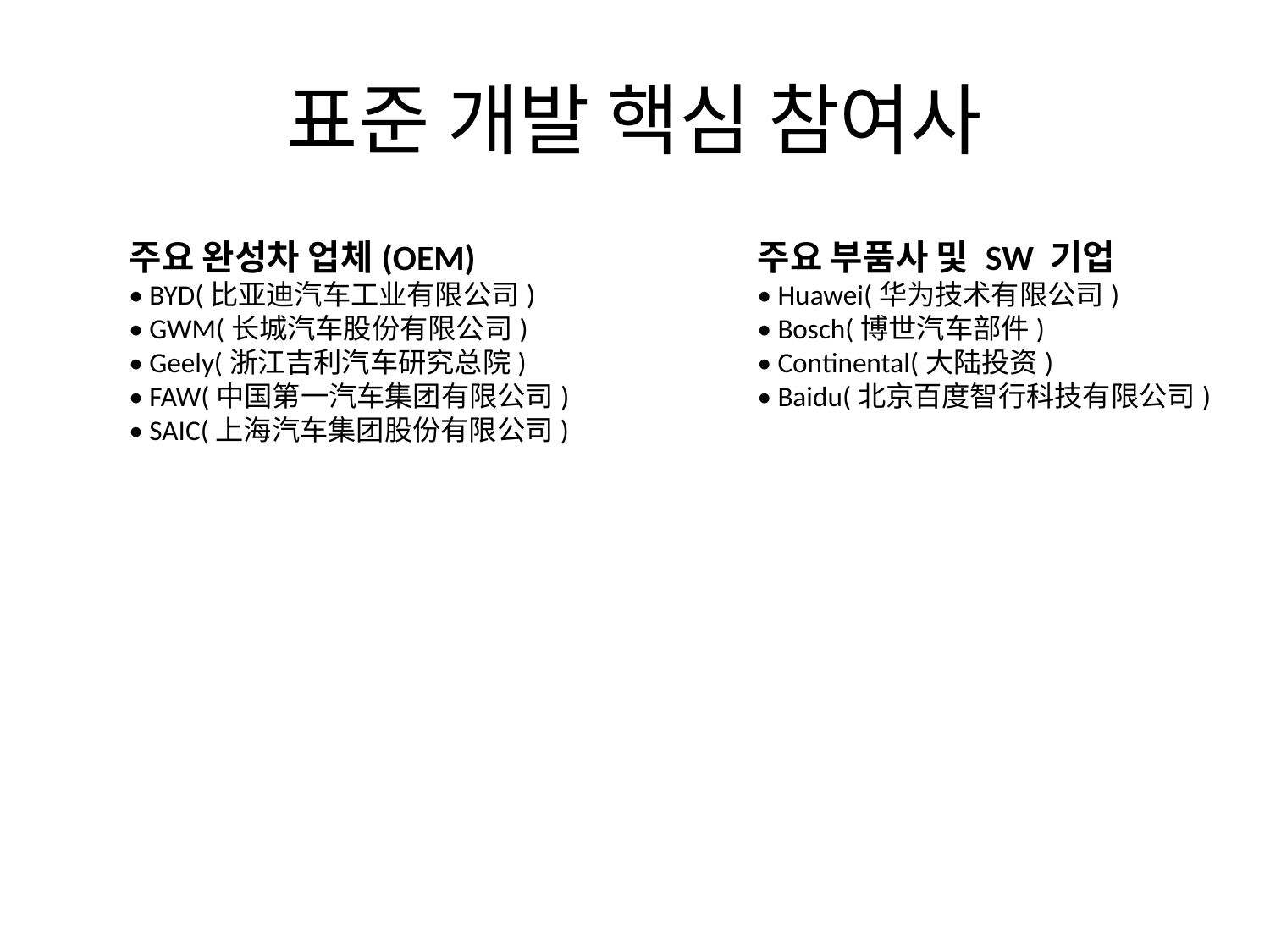

# 표준 개발 핵심 참여사

주요 완성차 업체(OEM)
• BYD(比亚迪汽车工业有限公司)
• GWM(长城汽车股份有限公司)
• Geely(浙江吉利汽车研究总院)
• FAW(中国第一汽车集团有限公司)
• SAIC(上海汽车集团股份有限公司)

주요 부품사 및 SW 기업
• Huawei(华为技术有限公司)
• Bosch(博世汽车部件)
• Continental(大陆投资)
• Baidu(北京百度智行科技有限公司)